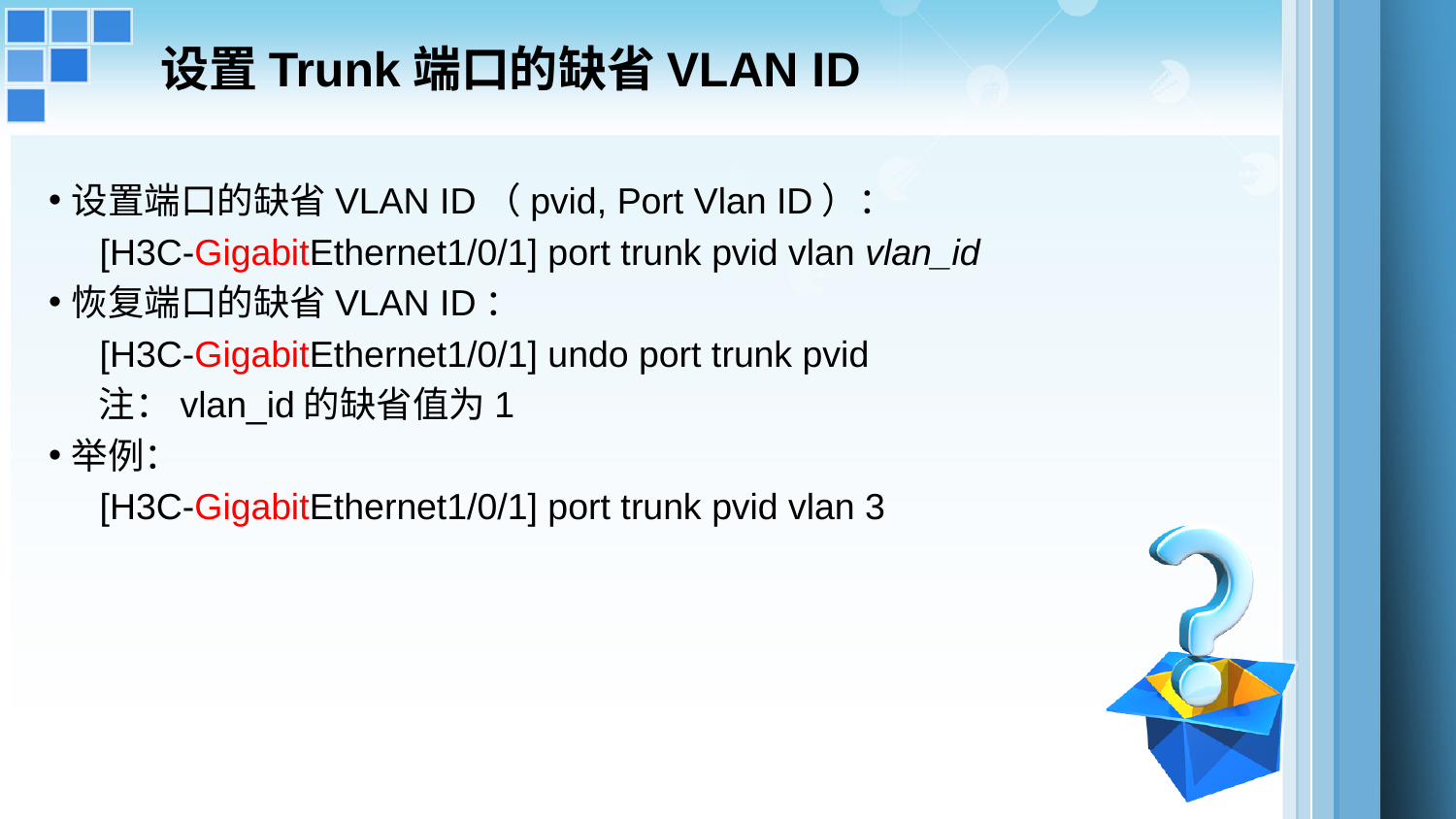

# 设置Trunk端口的缺省VLAN ID
设置端口的缺省VLAN ID（pvid, Port Vlan ID）：
     [H3C-GigabitEthernet1/0/1] port trunk pvid vlan vlan_id
恢复端口的缺省VLAN ID：
     [H3C-GigabitEthernet1/0/1] undo port trunk pvid
     注：vlan_id的缺省值为1
举例：
     [H3C-GigabitEthernet1/0/1] port trunk pvid vlan 3